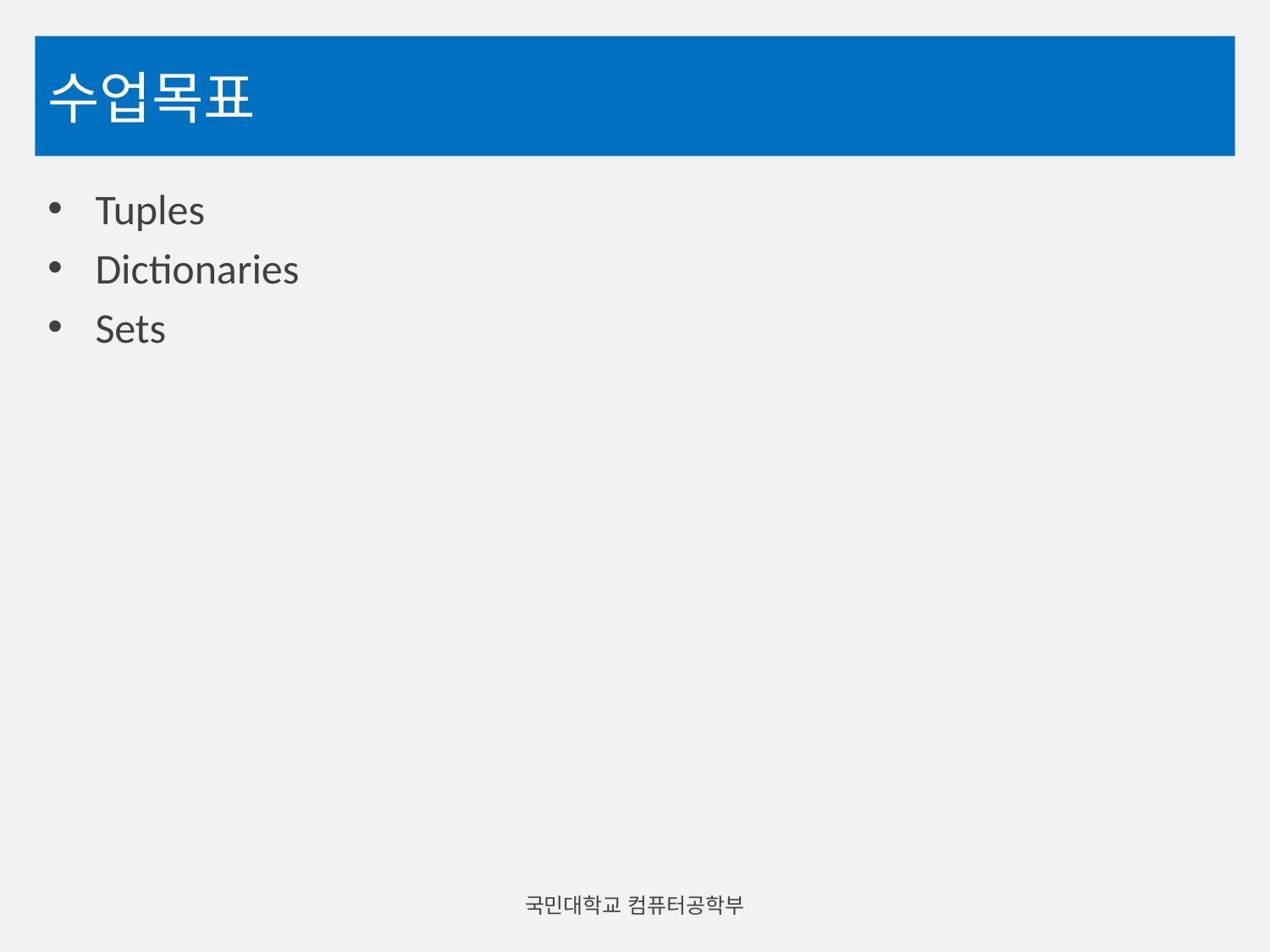

# 수업목표
Tuples
Dictionaries
Sets
국민대학교 컴퓨터공학부